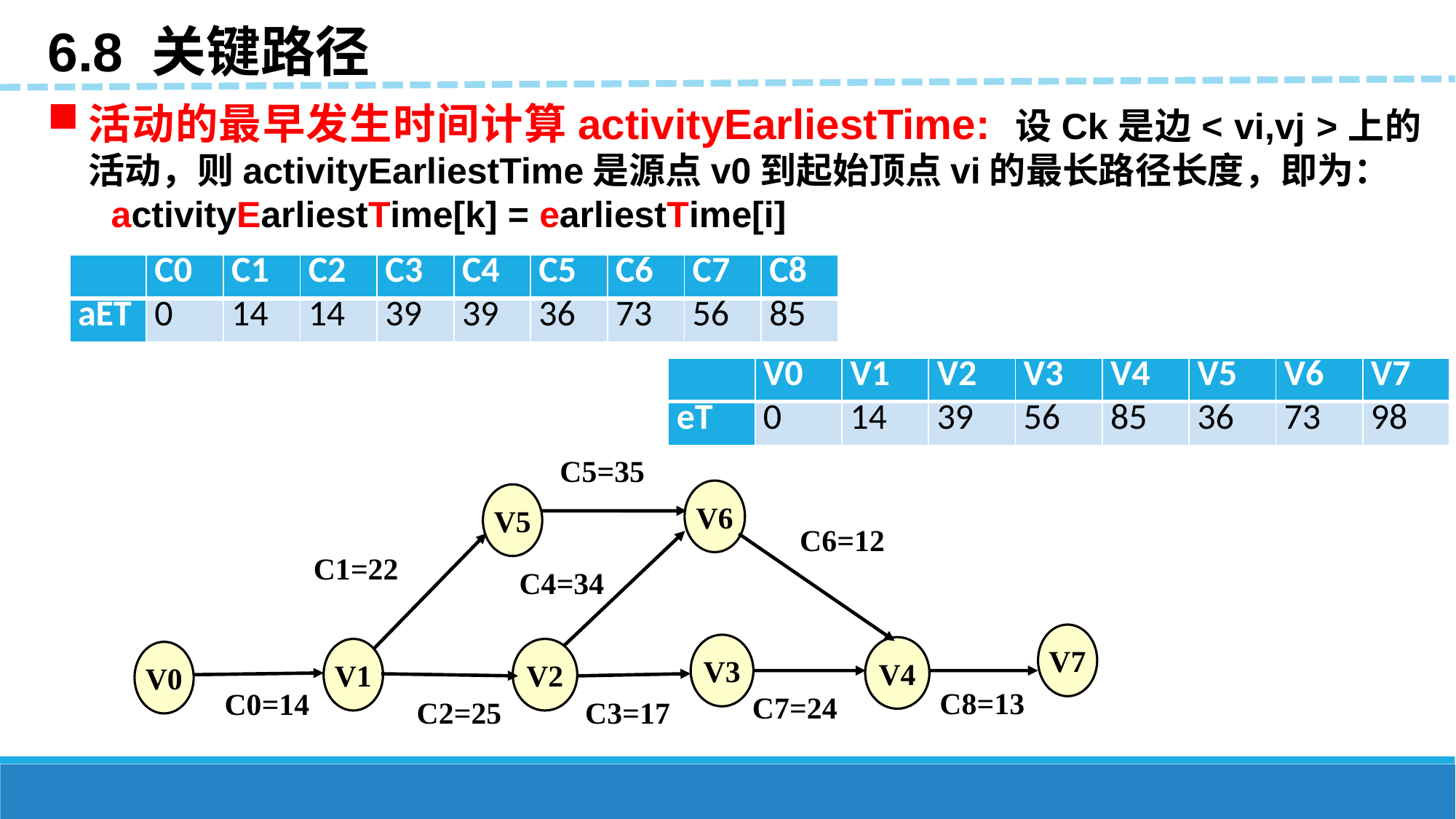

6.8 关键路径
活动的最早发生时间计算activityEarliestTime: 设Ck是边< vi,vj >上的活动，则activityEarliestTime是源点v0到起始顶点vi的最长路径长度，即为：
activityEarliestTime[k] = earliestTime[i]
|  | C0 | C1 | C2 | C3 | C4 | C5 | C6 | C7 | C8 |
| --- | --- | --- | --- | --- | --- | --- | --- | --- | --- |
| aET | 0 | 14 | 14 | 39 | 39 | 36 | 73 | 56 | 85 |
|  | V0 | V1 | V2 | V3 | V4 | V5 | V6 | V7 |
| --- | --- | --- | --- | --- | --- | --- | --- | --- |
| eT | 0 | 14 | 39 | 56 | 85 | 36 | 73 | 98 |
C5=35
V6
V5

C6=12

C1=22
C4=34
V7
V3
V4
V1
V2
V0

C8=13
C0=14
C7=24
C2=25
C3=17